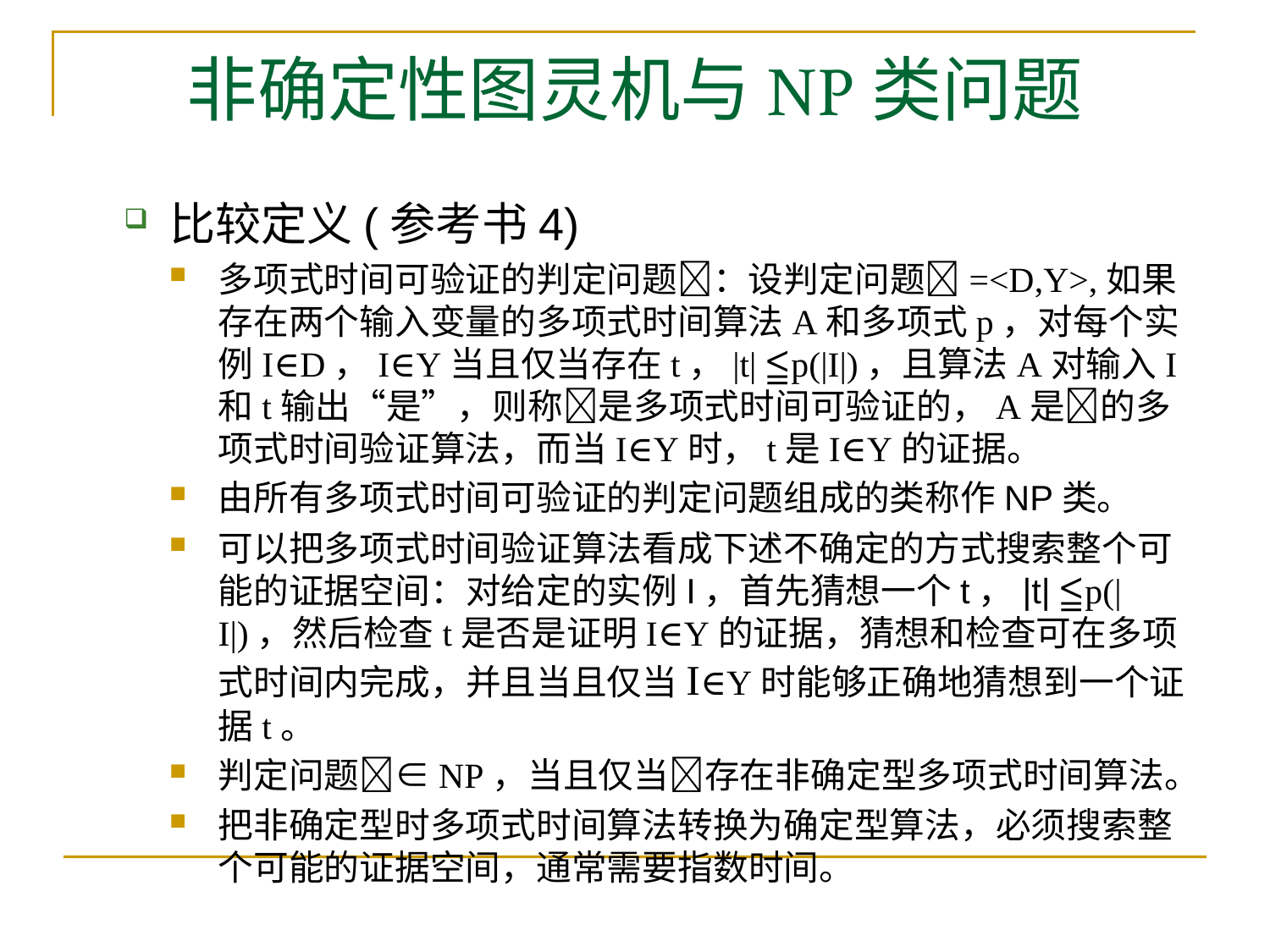

# 非确定性图灵机与NP类问题
比较定义(参考书4)
多项式时间可验证的判定问题Π：设判定问题Π=<D,Y>,如果存在两个输入变量的多项式时间算法A和多项式p，对每个实例I∈D，I∈Y当且仅当存在t，|t| ≦p(|I|)，且算法A对输入I和t输出“是”，则称Π是多项式时间可验证的，A是Π的多项式时间验证算法，而当I∈Y时，t是I∈Y的证据。
由所有多项式时间可验证的判定问题组成的类称作NP类。
可以把多项式时间验证算法看成下述不确定的方式搜索整个可能的证据空间：对给定的实例I，首先猜想一个t，|t| ≦p(|I|)，然后检查t是否是证明I∈Y的证据，猜想和检查可在多项式时间内完成，并且当且仅当I∈Y时能够正确地猜想到一个证据t。
判定问题Π∈NP，当且仅当Π存在非确定型多项式时间算法。
把非确定型时多项式时间算法转换为确定型算法，必须搜索整个可能的证据空间，通常需要指数时间。